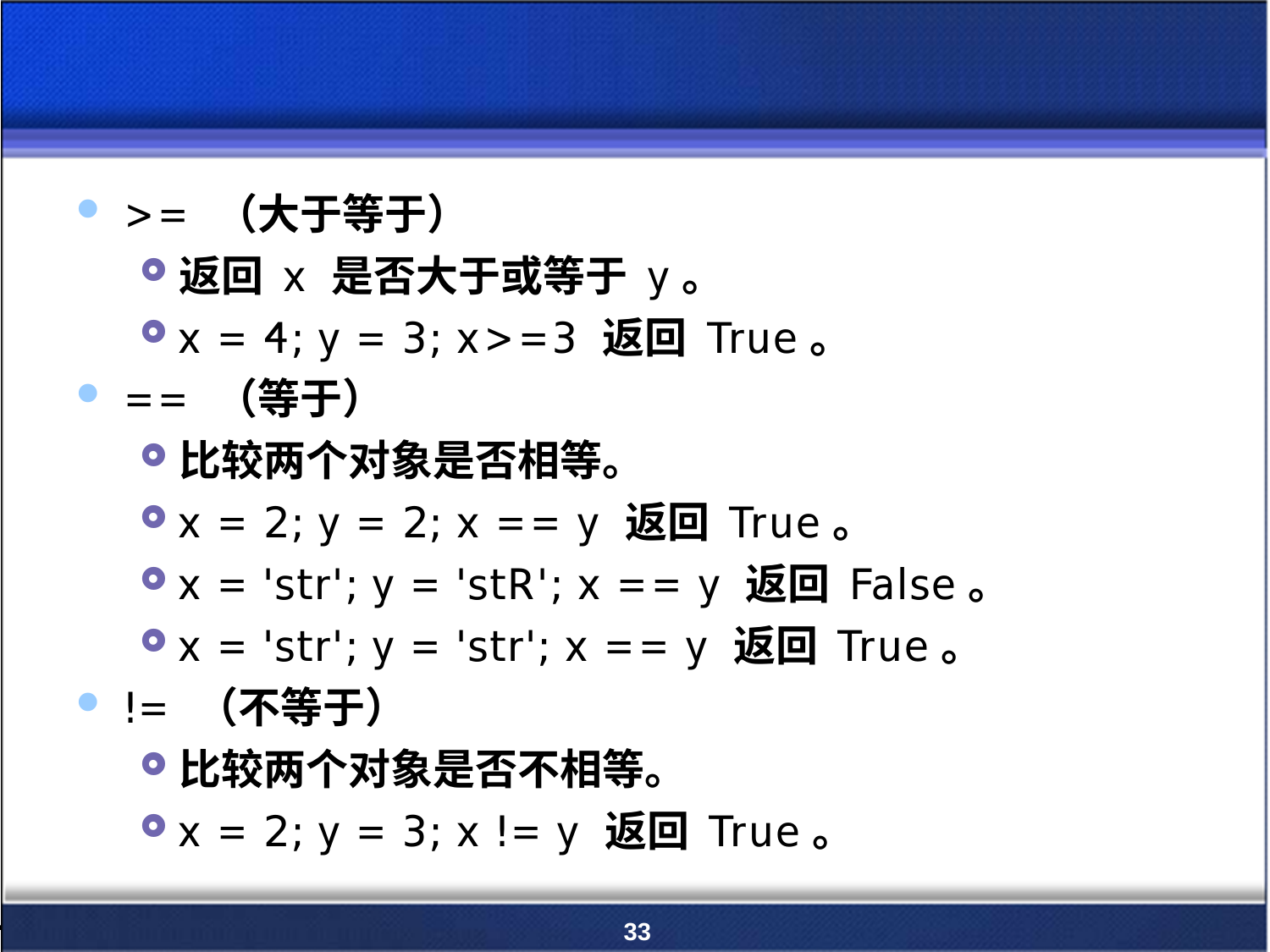

#
>= （大于等于）
返回 x 是否大于或等于 y。
x = 4; y = 3; x>=3 返回 True。
== （等于）
比较两个对象是否相等。
x = 2; y = 2; x == y 返回 True。
x = 'str'; y = 'stR'; x == y 返回 False。
x = 'str'; y = 'str'; x == y 返回 True。
!= （不等于）
比较两个对象是否不相等。
x = 2; y = 3; x != y 返回 True。

33